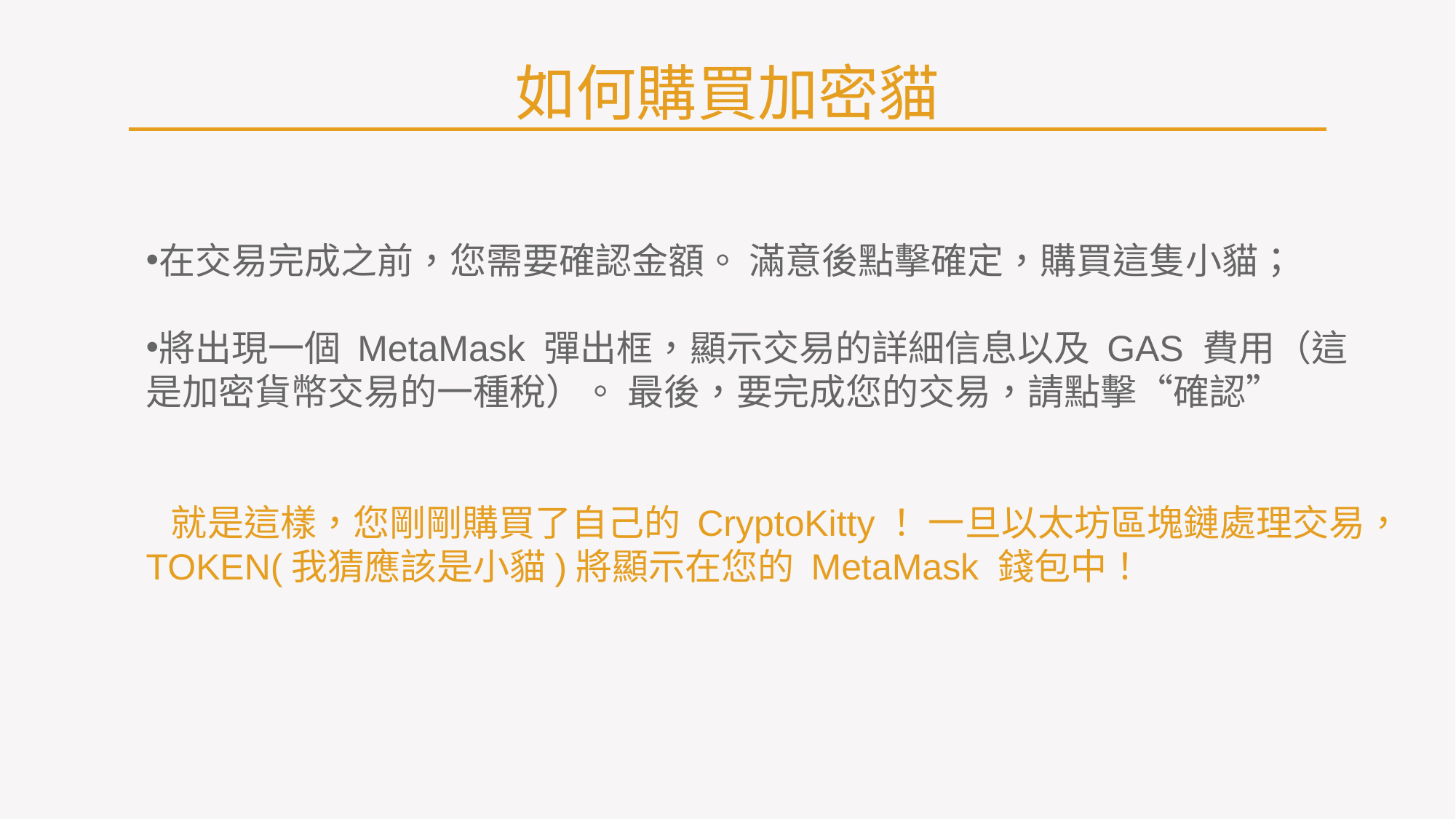

# 如何購買加密貓

在交易完成之前，您需要確認金額。 滿意後點擊確定，購買這隻小貓；

將出現一個 MetaMask 彈出框，顯示交易的詳細信息以及 GAS 費用（這是加密貨幣交易的一種稅）。 最後，要完成您的交易，請點擊“確認”

  就是這樣，您剛剛購買了自己的 CryptoKitty！ 一旦以太坊區塊鏈處理交易，TOKEN(我猜應該是小貓)將顯示在您的 MetaMask 錢包中！